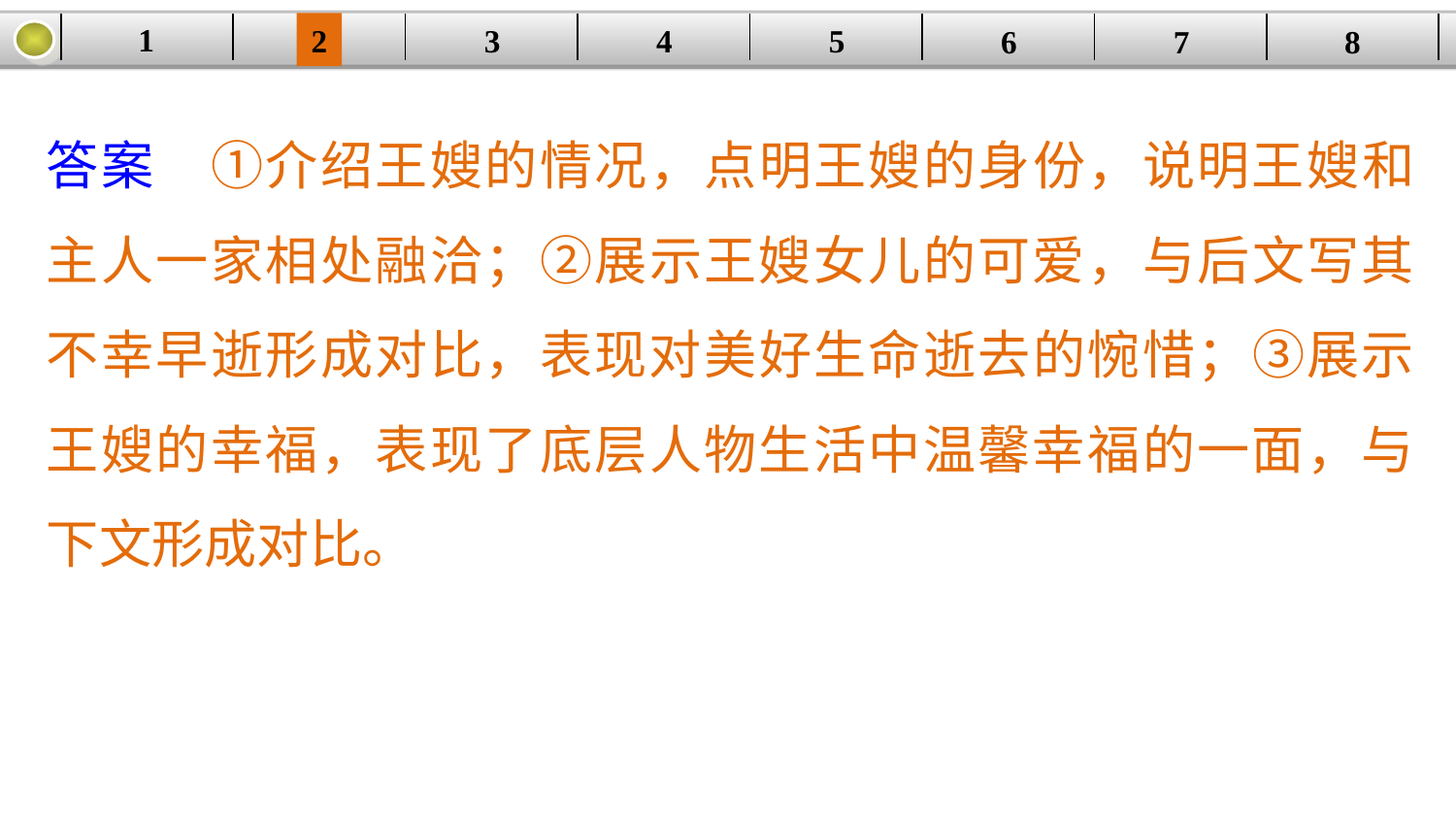

1
2
3
4
|  |  |  |  |  |  |  |  |
| --- | --- | --- | --- | --- | --- | --- | --- |
5
6
7
8

答案　①介绍王嫂的情况，点明王嫂的身份，说明王嫂和主人一家相处融洽；②展示王嫂女儿的可爱，与后文写其不幸早逝形成对比，表现对美好生命逝去的惋惜；③展示王嫂的幸福，表现了底层人物生活中温馨幸福的一面，与下文形成对比。